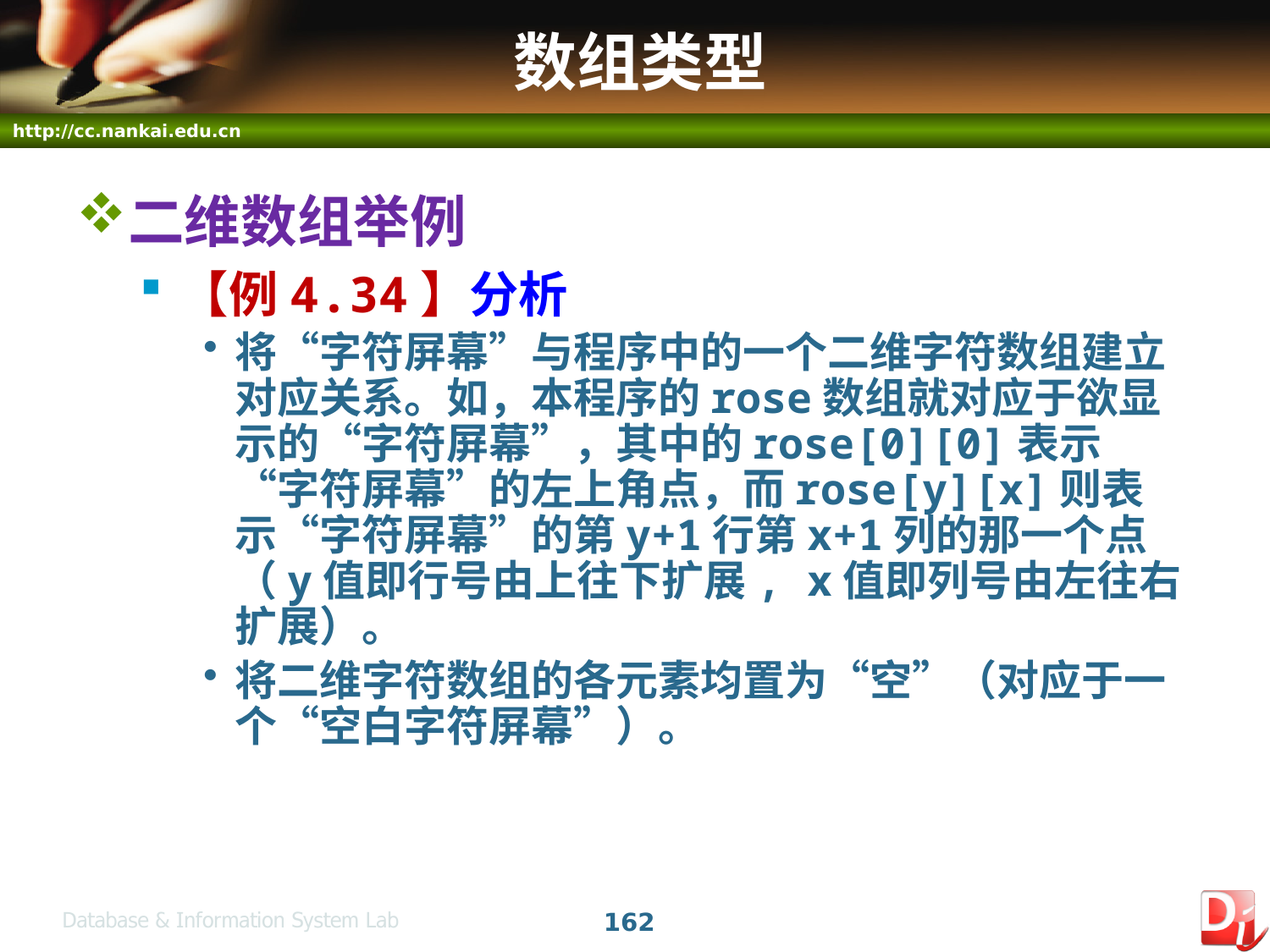

# 数组类型
二维数组举例
【例4.34】分析
将“字符屏幕”与程序中的一个二维字符数组建立对应关系。如，本程序的rose数组就对应于欲显示的“字符屏幕”，其中的rose[0][0]表示“字符屏幕”的左上角点，而rose[y][x]则表示“字符屏幕”的第y+1行第x+1列的那一个点（y值即行号由上往下扩展, x值即列号由左往右扩展）。
将二维字符数组的各元素均置为“空”（对应于一个“空白字符屏幕”）。

162
Database & Information System Lab